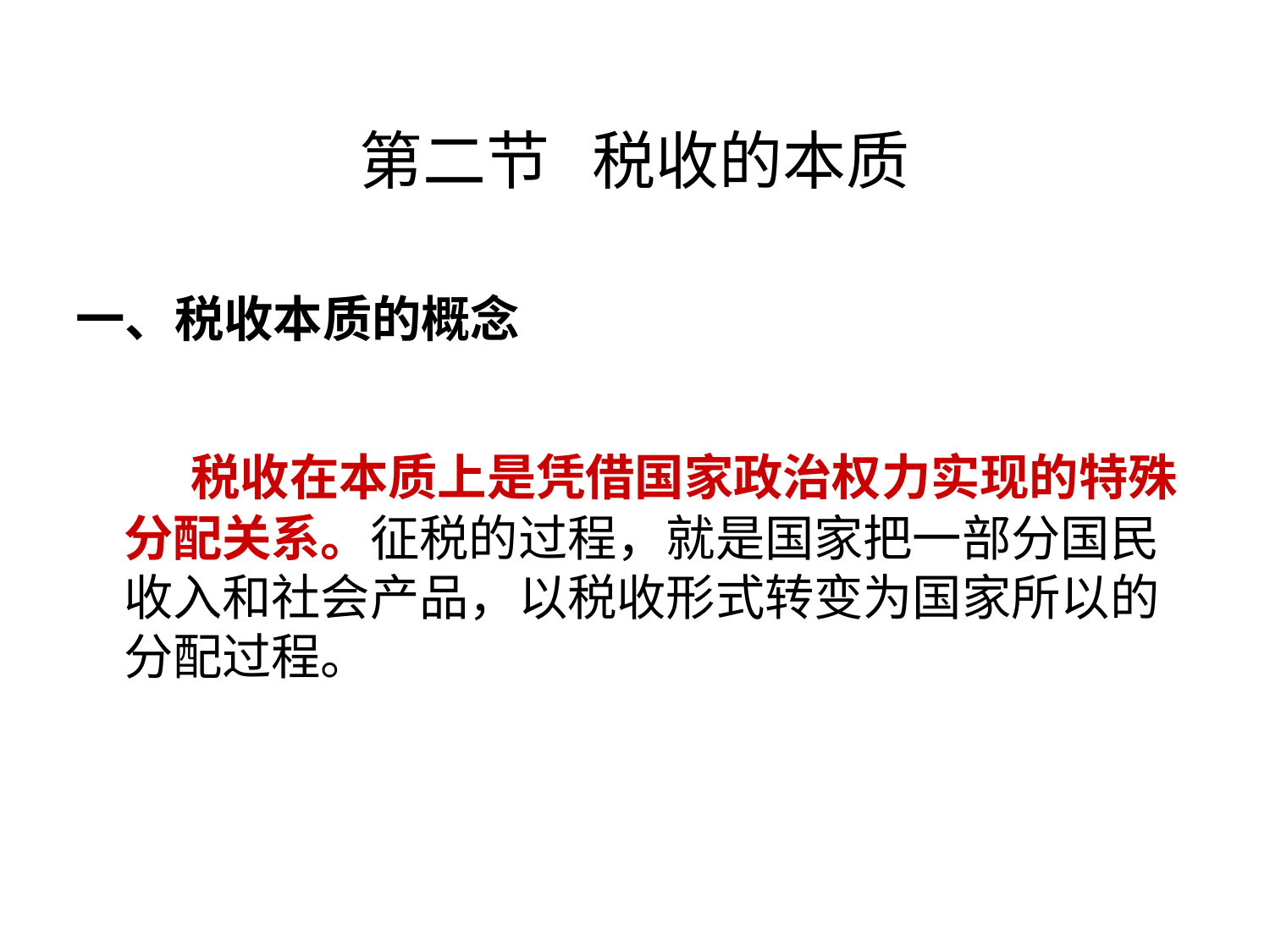

# 第二节   税收的本质
一、税收本质的概念

        税收在本质上是凭借国家政治权力实现的特殊分配关系。征税的过程，就是国家把一部分国民收入和社会产品，以税收形式转变为国家所以的分配过程。